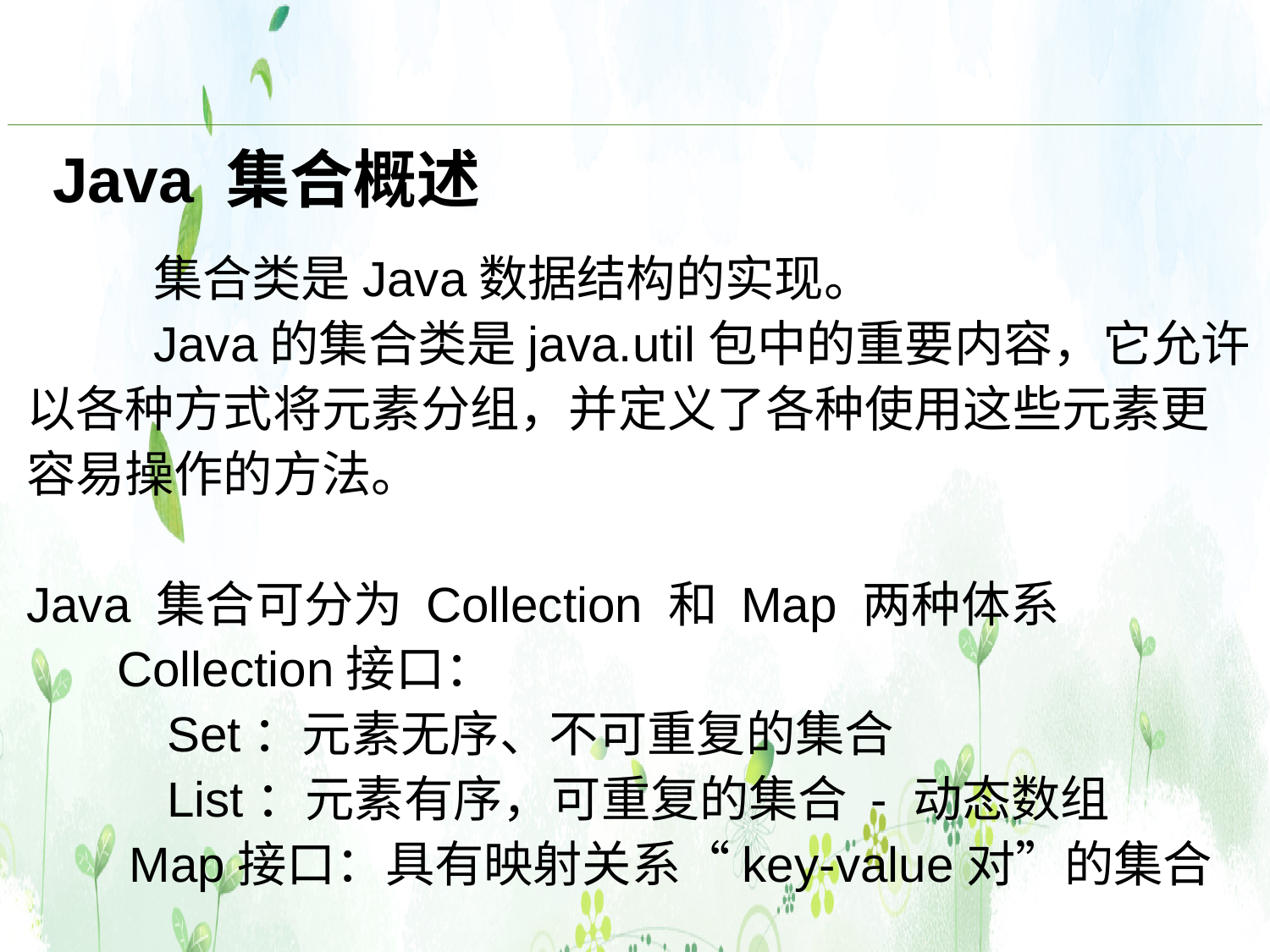

# Java 集合概述
	集合类是Java数据结构的实现。
	Java的集合类是java.util包中的重要内容，它允许以各种方式将元素分组，并定义了各种使用这些元素更容易操作的方法。

Java 集合可分为 Collection 和 Map 两种体系
  Collection接口：
 Set：元素无序、不可重复的集合
 List：元素有序，可重复的集合 - 动态数组
Map接口：具有映射关系“key-value对”的集合